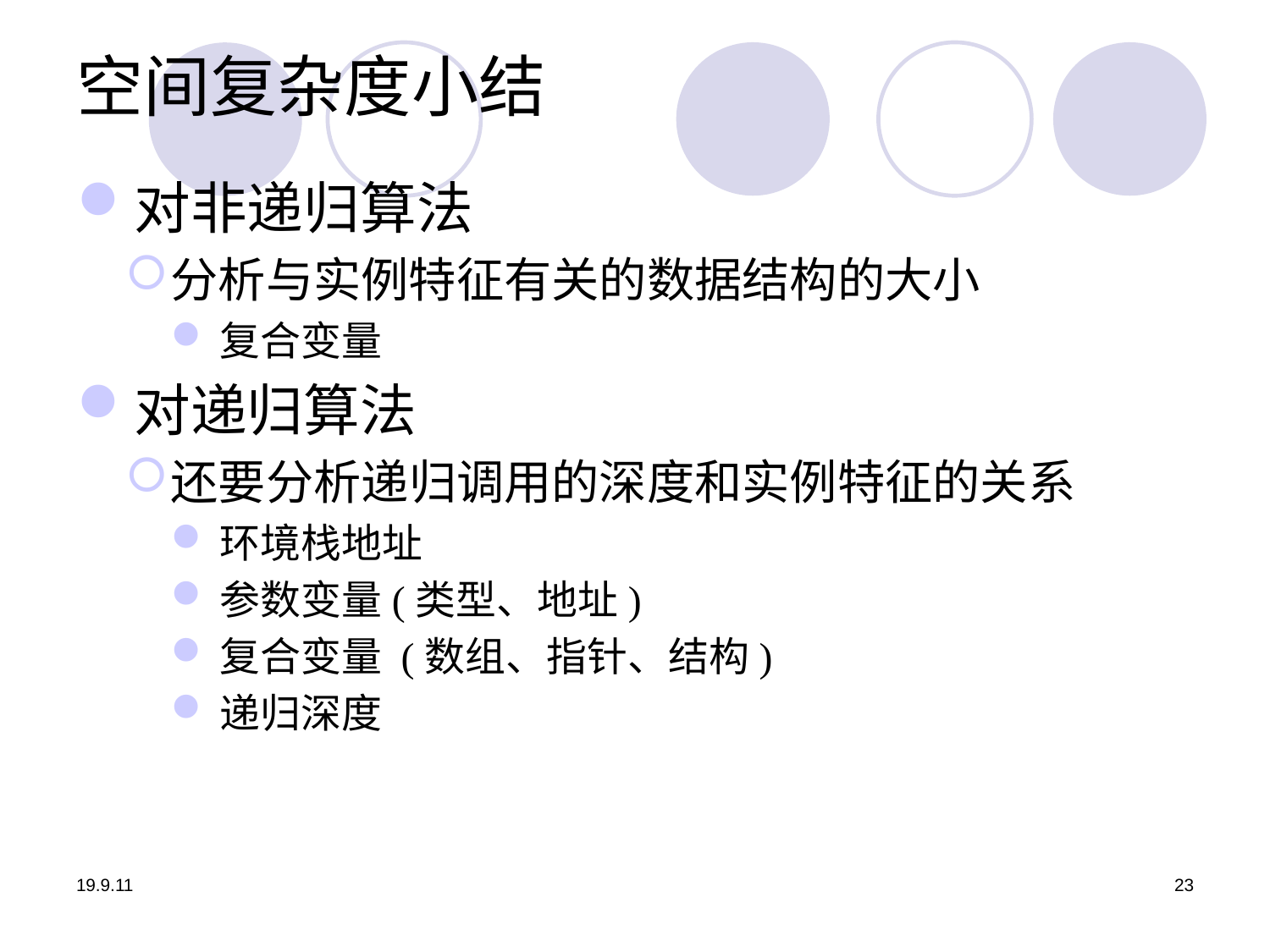

空间复杂度小结
对非递归算法
分析与实例特征有关的数据结构的大小
复合变量
对递归算法
还要分析递归调用的深度和实例特征的关系
环境栈地址
参数变量(类型、地址)
复合变量 (数组、指针、结构)
递归深度

19.9.11
23